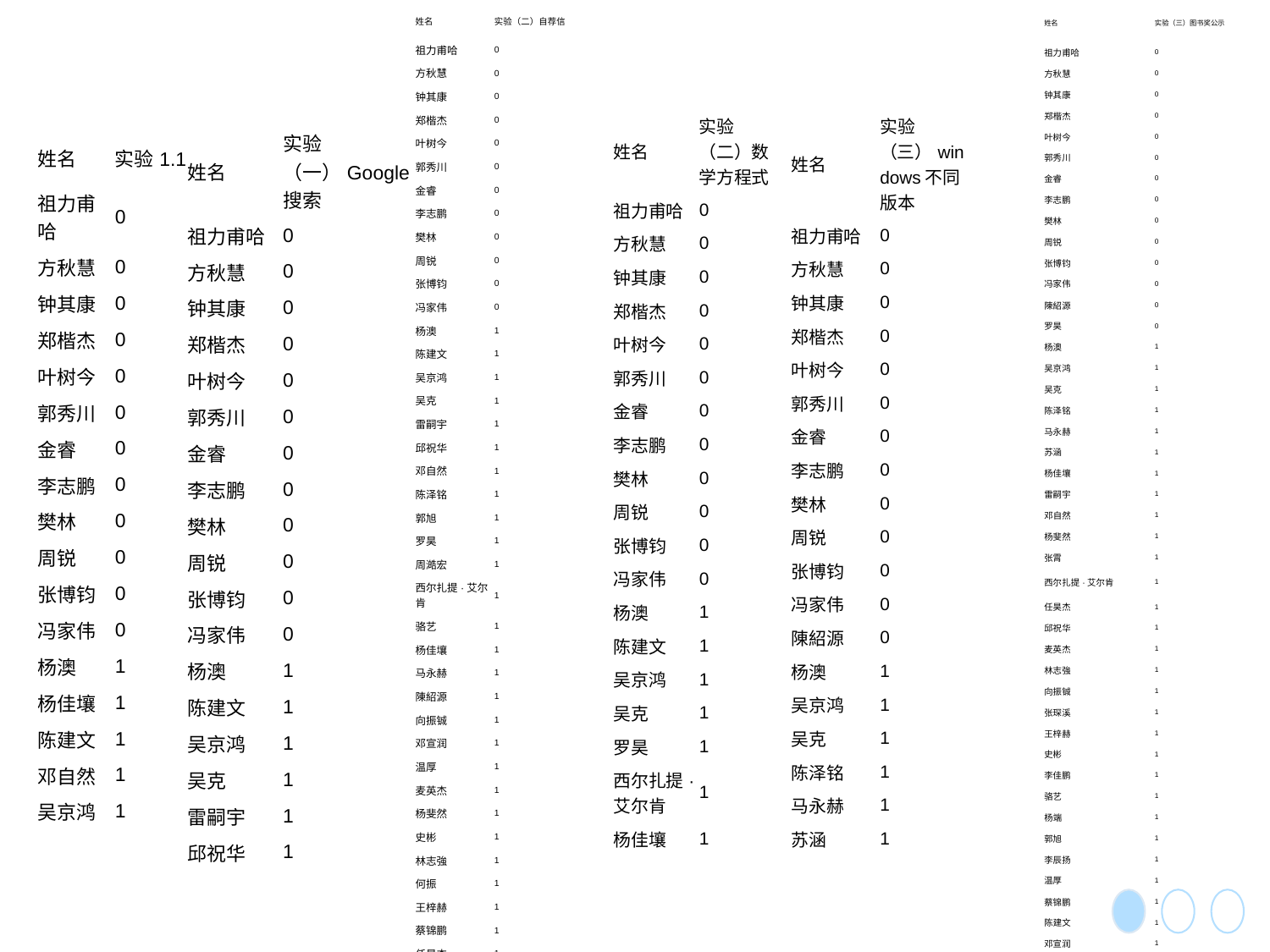

| 姓名 | 实验（二）自荐信 |
| --- | --- |
| 祖力甫哈 | 0 |
| 方秋慧 | 0 |
| 钟其康 | 0 |
| 郑楷杰 | 0 |
| 叶树今 | 0 |
| 郭秀川 | 0 |
| 金睿 | 0 |
| 李志鹏 | 0 |
| 樊林 | 0 |
| 周锐 | 0 |
| 张博钧 | 0 |
| 冯家伟 | 0 |
| 杨澳 | 1 |
| 陈建文 | 1 |
| 吴京鸿 | 1 |
| 吴克 | 1 |
| 雷嗣宇 | 1 |
| 邱祝华 | 1 |
| 邓自然 | 1 |
| 陈泽铭 | 1 |
| 郭旭 | 1 |
| 罗昊 | 1 |
| 周澔宏 | 1 |
| 西尔扎提·艾尔肯 | 1 |
| 骆艺 | 1 |
| 杨佳壤 | 1 |
| 马永赫 | 1 |
| 陳紹源 | 1 |
| 向振铖 | 1 |
| 邓宣润 | 1 |
| 温厚 | 1 |
| 麦英杰 | 1 |
| 杨斐然 | 1 |
| 史彬 | 1 |
| 林志強 | 1 |
| 何振 | 1 |
| 王梓赫 | 1 |
| 蔡锦鹏 | 1 |
| 任昊杰 | 1 |
| 王梓淯 | 1 |
| 谭嘉豪 | 1 |
| 姓名 | 实验（三）图书奖公示 |
| --- | --- |
| 祖力甫哈 | 0 |
| 方秋慧 | 0 |
| 钟其康 | 0 |
| 郑楷杰 | 0 |
| 叶树今 | 0 |
| 郭秀川 | 0 |
| 金睿 | 0 |
| 李志鹏 | 0 |
| 樊林 | 0 |
| 周锐 | 0 |
| 张博钧 | 0 |
| 冯家伟 | 0 |
| 陳紹源 | 0 |
| 罗昊 | 0 |
| 杨澳 | 1 |
| 吴京鸿 | 1 |
| 吴克 | 1 |
| 陈泽铭 | 1 |
| 马永赫 | 1 |
| 苏涵 | 1 |
| 杨佳壤 | 1 |
| 雷嗣宇 | 1 |
| 邓自然 | 1 |
| 杨斐然 | 1 |
| 张霄 | 1 |
| 西尔扎提·艾尔肯 | 1 |
| 任昊杰 | 1 |
| 邱祝华 | 1 |
| 麦英杰 | 1 |
| 林志強 | 1 |
| 向振铖 | 1 |
| 张琛溪 | 1 |
| 王梓赫 | 1 |
| 史彬 | 1 |
| 李佳鹏 | 1 |
| 骆艺 | 1 |
| 杨端 | 1 |
| 郭旭 | 1 |
| 李辰扬 | 1 |
| 温厚 | 1 |
| 蔡锦鹏 | 1 |
| 陈建文 | 1 |
| 邓宣润 | 1 |
| 王梓淯 | 1 |
| 何振 | 1 |
| 周澔宏 | 1 |
| 谭嘉豪 | 1 |
| 姓名 | 实验（二）数学方程式 |
| --- | --- |
| 祖力甫哈 | 0 |
| 方秋慧 | 0 |
| 钟其康 | 0 |
| 郑楷杰 | 0 |
| 叶树今 | 0 |
| 郭秀川 | 0 |
| 金睿 | 0 |
| 李志鹏 | 0 |
| 樊林 | 0 |
| 周锐 | 0 |
| 张博钧 | 0 |
| 冯家伟 | 0 |
| 杨澳 | 1 |
| 陈建文 | 1 |
| 吴京鸿 | 1 |
| 吴克 | 1 |
| 罗昊 | 1 |
| 西尔扎提·艾尔肯 | 1 |
| 杨佳壤 | 1 |
| 姓名 | 实验（三）windows不同版本 |
| --- | --- |
| 祖力甫哈 | 0 |
| 方秋慧 | 0 |
| 钟其康 | 0 |
| 郑楷杰 | 0 |
| 叶树今 | 0 |
| 郭秀川 | 0 |
| 金睿 | 0 |
| 李志鹏 | 0 |
| 樊林 | 0 |
| 周锐 | 0 |
| 张博钧 | 0 |
| 冯家伟 | 0 |
| 陳紹源 | 0 |
| 杨澳 | 1 |
| 吴京鸿 | 1 |
| 吴克 | 1 |
| 陈泽铭 | 1 |
| 马永赫 | 1 |
| 苏涵 | 1 |
| 姓名 | 实验（一）Google搜索 |
| --- | --- |
| 祖力甫哈 | 0 |
| 方秋慧 | 0 |
| 钟其康 | 0 |
| 郑楷杰 | 0 |
| 叶树今 | 0 |
| 郭秀川 | 0 |
| 金睿 | 0 |
| 李志鹏 | 0 |
| 樊林 | 0 |
| 周锐 | 0 |
| 张博钧 | 0 |
| 冯家伟 | 0 |
| 杨澳 | 1 |
| 陈建文 | 1 |
| 吴京鸿 | 1 |
| 吴克 | 1 |
| 雷嗣宇 | 1 |
| 邱祝华 | 1 |
| 姓名 | 实验1.1 |
| --- | --- |
| 祖力甫哈 | 0 |
| 方秋慧 | 0 |
| 钟其康 | 0 |
| 郑楷杰 | 0 |
| 叶树今 | 0 |
| 郭秀川 | 0 |
| 金睿 | 0 |
| 李志鹏 | 0 |
| 樊林 | 0 |
| 周锐 | 0 |
| 张博钧 | 0 |
| 冯家伟 | 0 |
| 杨澳 | 1 |
| 杨佳壤 | 1 |
| 陈建文 | 1 |
| 邓自然 | 1 |
| 吴京鸿 | 1 |